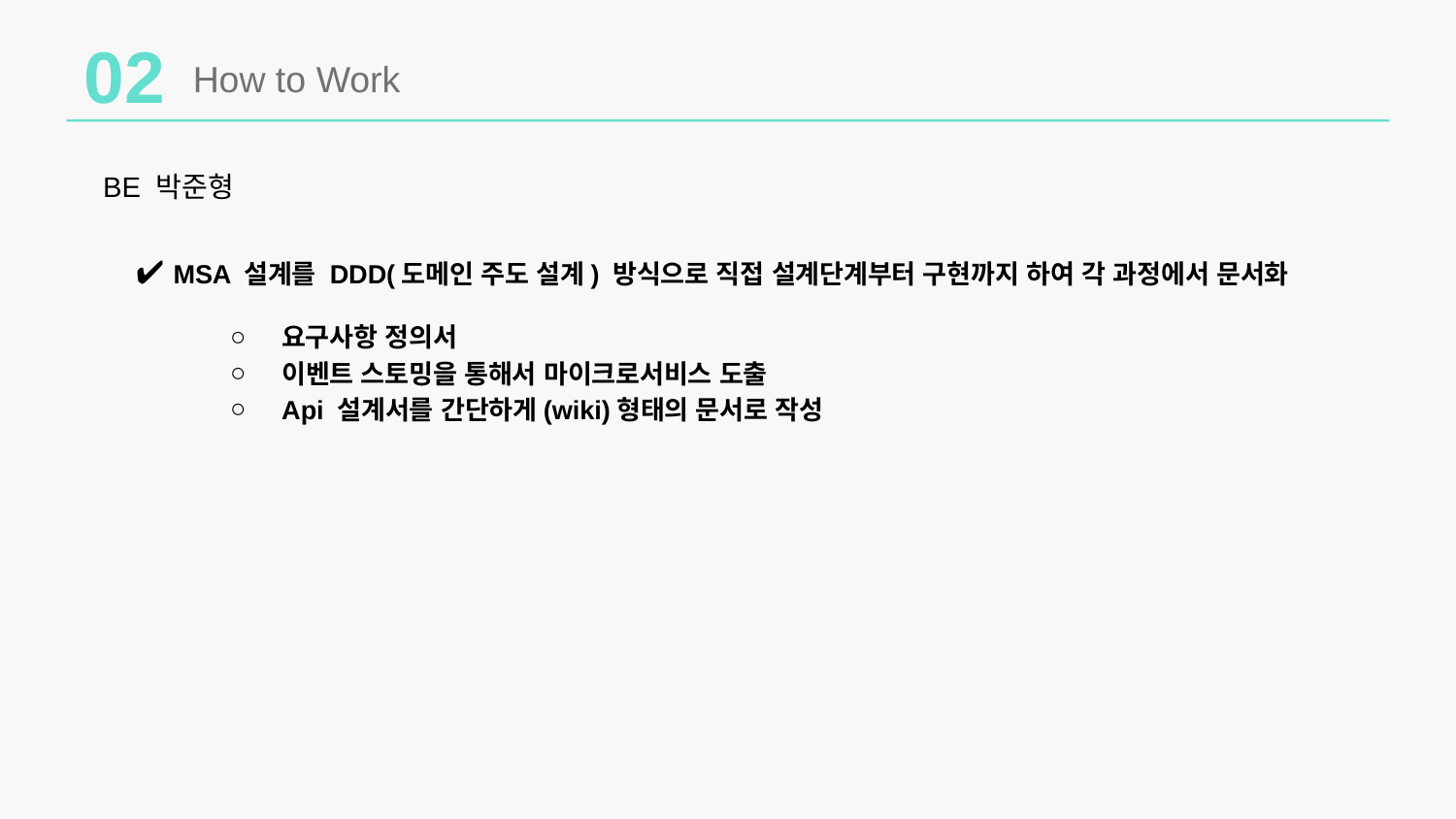

02
How to Work

BE 박준형
✔️ MSA 설계를 DDD(도메인 주도 설계) 방식으로 직접 설계단계부터 구현까지 하여 각 과정에서 문서화
요구사항 정의서
이벤트 스토밍을 통해서 마이크로서비스 도출
Api 설계서를 간단하게(wiki)형태의 문서로 작성